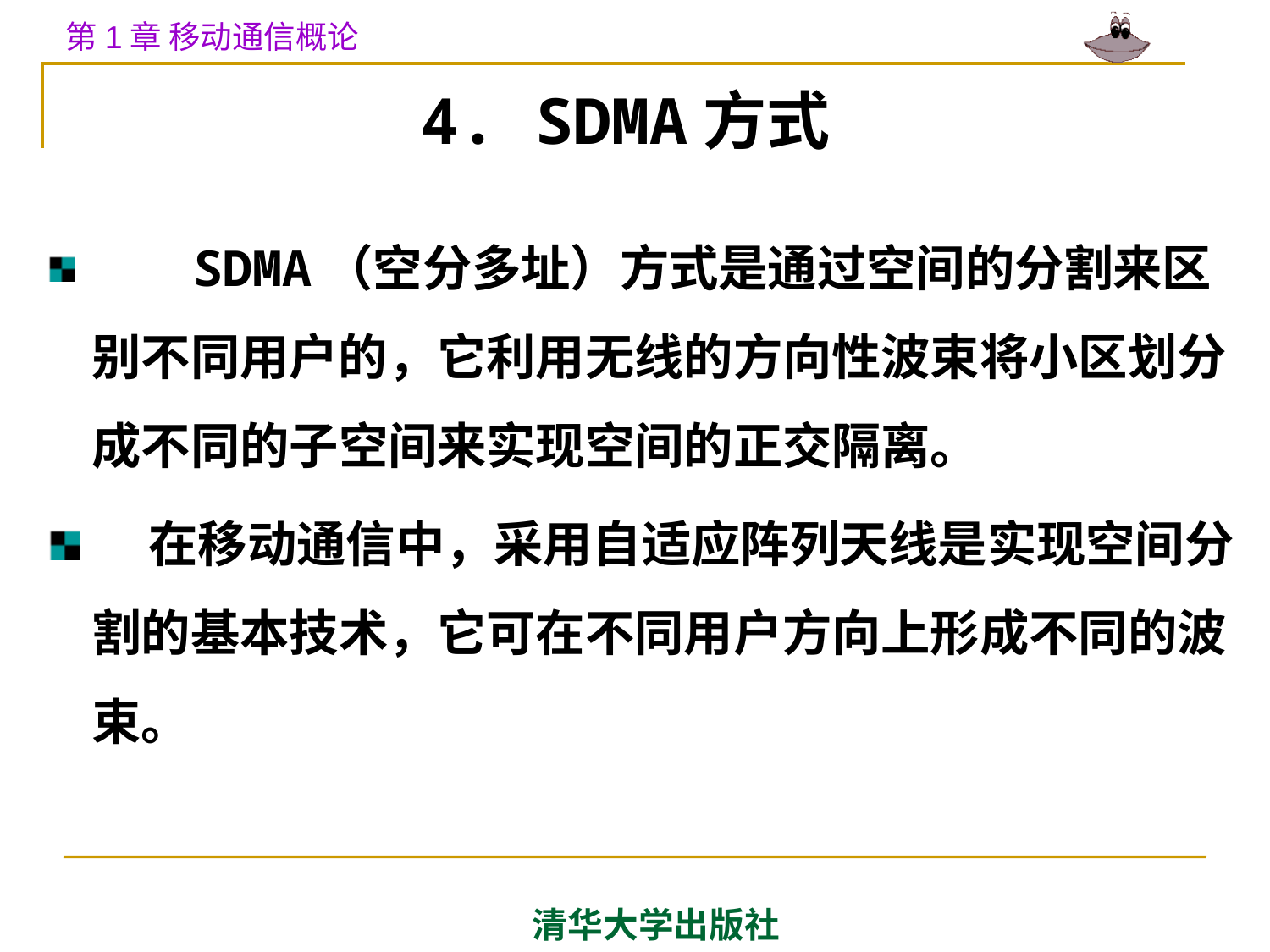

# 4. SDMA方式
    SDMA（空分多址）方式是通过空间的分割来区别不同用户的，它利用无线的方向性波束将小区划分成不同的子空间来实现空间的正交隔离。
    在移动通信中，采用自适应阵列天线是实现空间分割的基本技术，它可在不同用户方向上形成不同的波束。